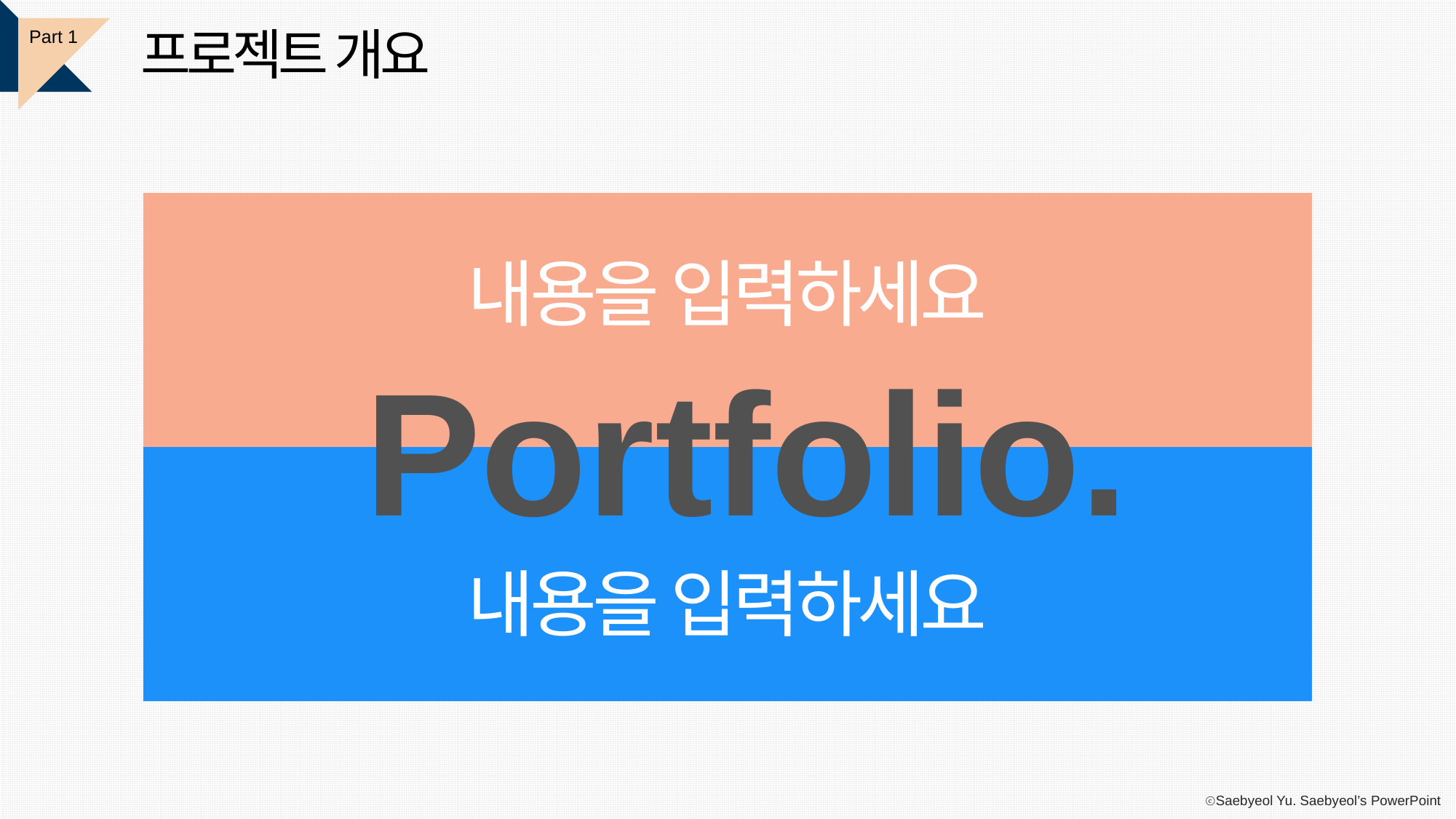

프로젝트 개요

Part 1

내용을 입력하세요
Portfolio.

내용을 입력하세요